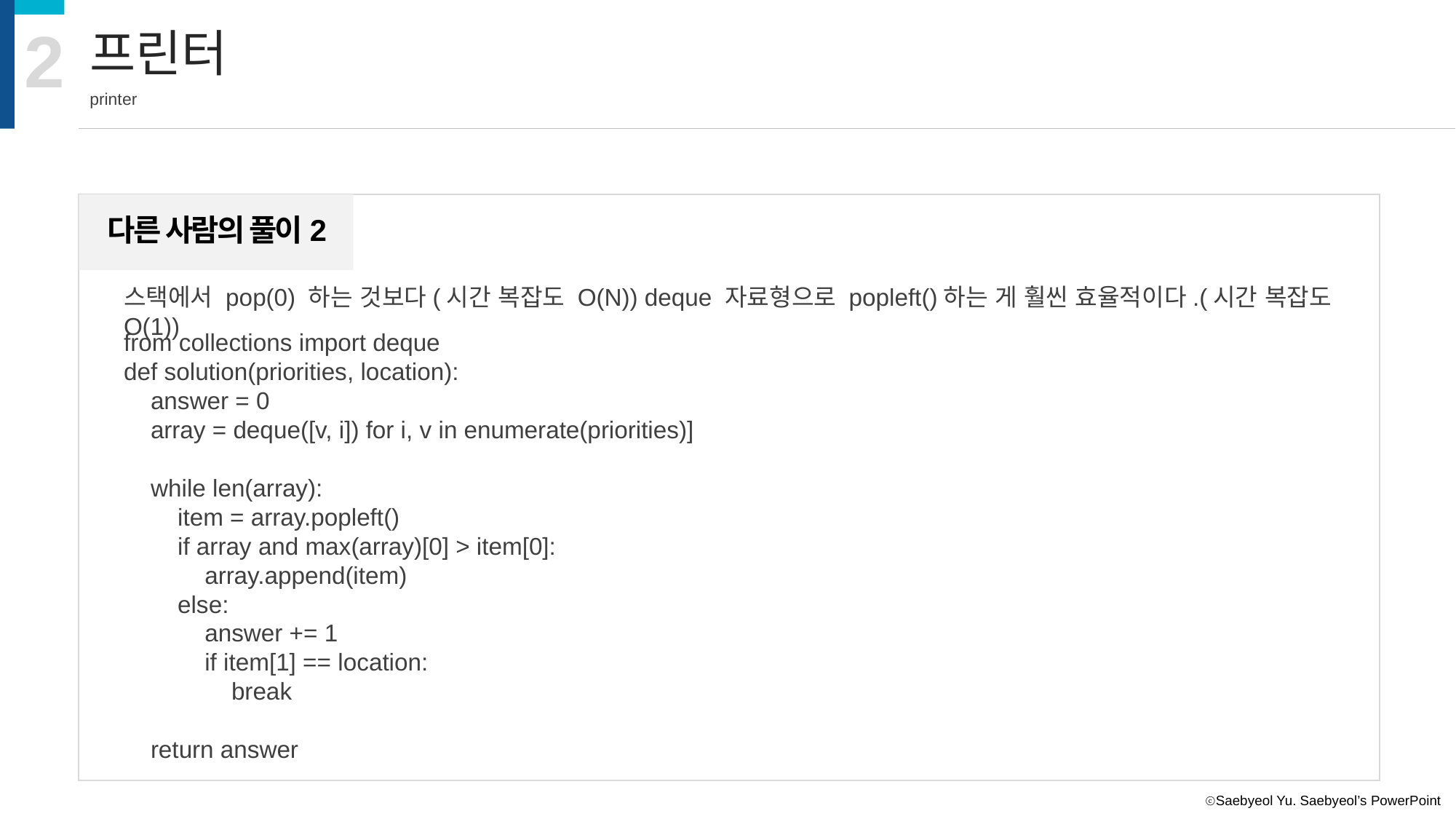

2
프린터
printer

다른 사람의 풀이2
스택에서 pop(0) 하는 것보다(시간 복잡도 O(N)) deque 자료형으로 popleft()하는 게 훨씬 효율적이다.(시간 복잡도 O(1))
from collections import deque
def solution(priorities, location):
    answer = 0
    array = deque([v, i]) for i, v in enumerate(priorities)]

    while len(array):
        item = array.popleft()
        if array and max(array)[0] > item[0]:
            array.append(item)
        else:
            answer += 1
            if item[1] == location:
                break

    return answer